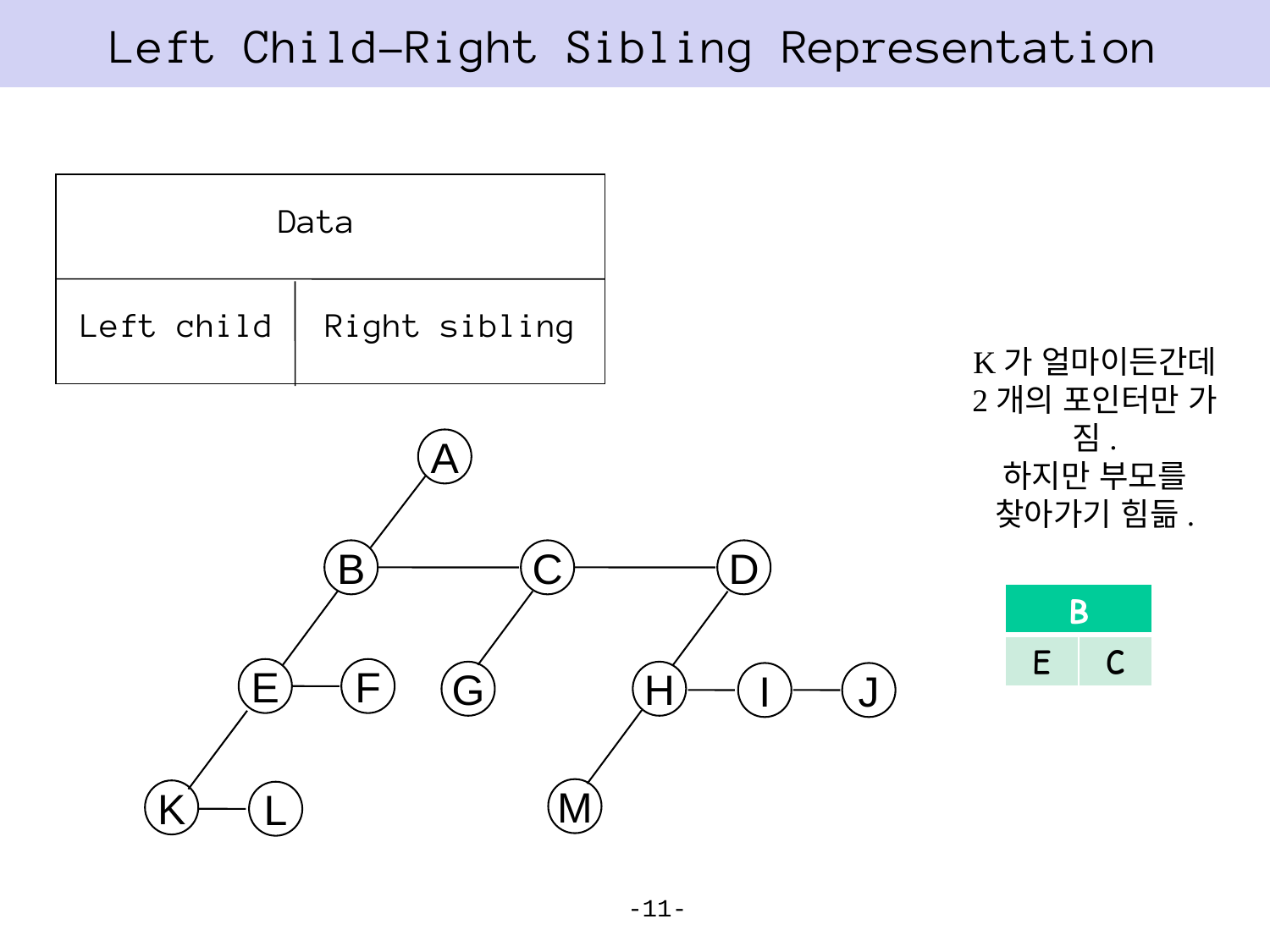

# Left Child-Right Sibling Representation

Data

Left child
Right sibling
K가 얼마이든간데 2개의 포인터만 가짐.
하지만 부모를 찾아가기 힘듦.
A

B
C
D

| B |  |
| --- | --- |
| E | C |

E
F
G
H
I
J

M
K
L

-11-